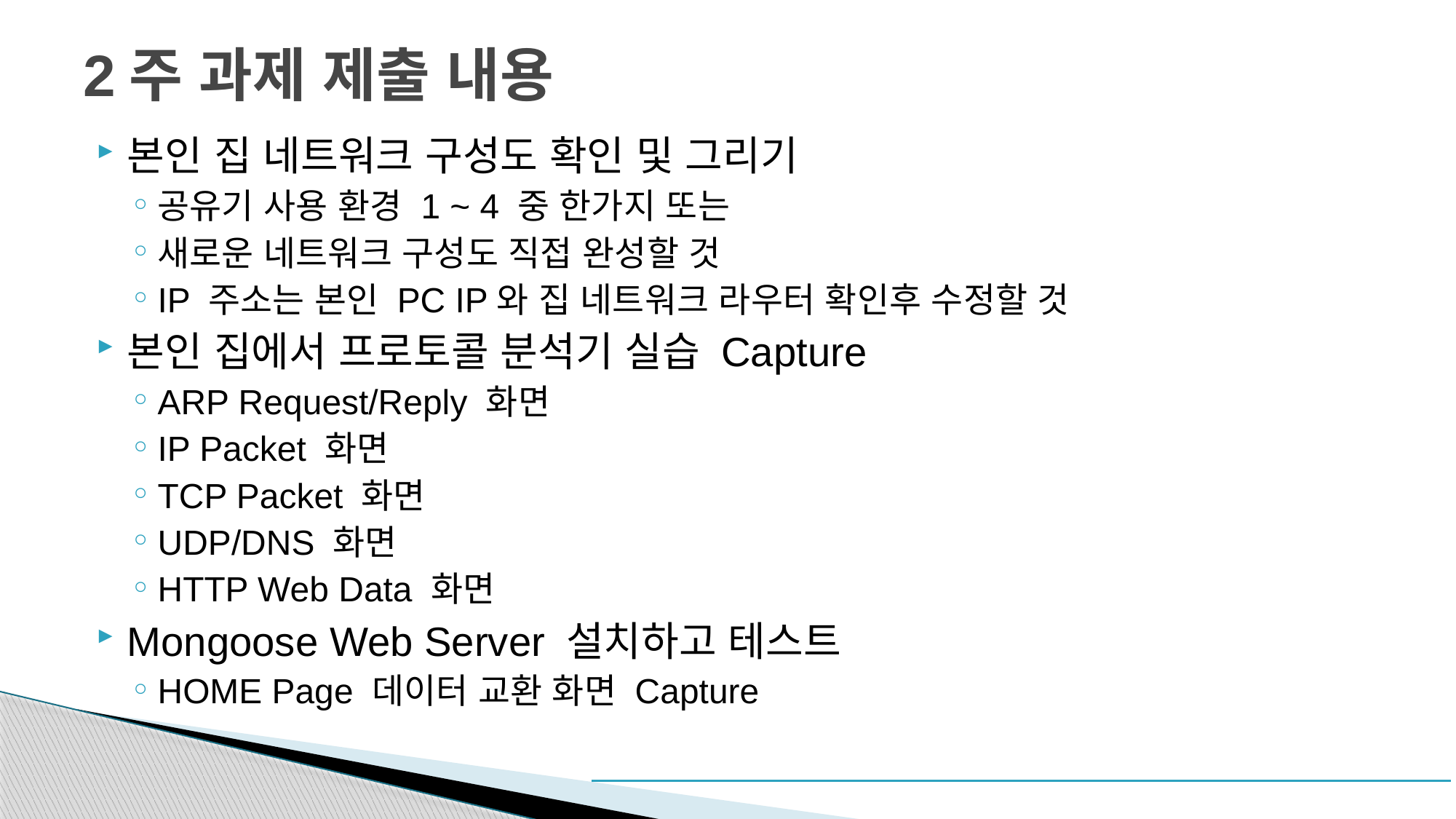

# 2주 과제 제출 내용
본인 집 네트워크 구성도 확인 및 그리기
공유기 사용 환경 1 ~ 4 중 한가지 또는
새로운 네트워크 구성도 직접 완성할 것
IP 주소는 본인 PC IP와 집 네트워크 라우터 확인후 수정할 것
본인 집에서 프로토콜 분석기 실습 Capture
ARP Request/Reply 화면
IP Packet 화면
TCP Packet 화면
UDP/DNS 화면
HTTP Web Data 화면
Mongoose Web Server 설치하고 테스트
HOME Page 데이터 교환 화면 Capture